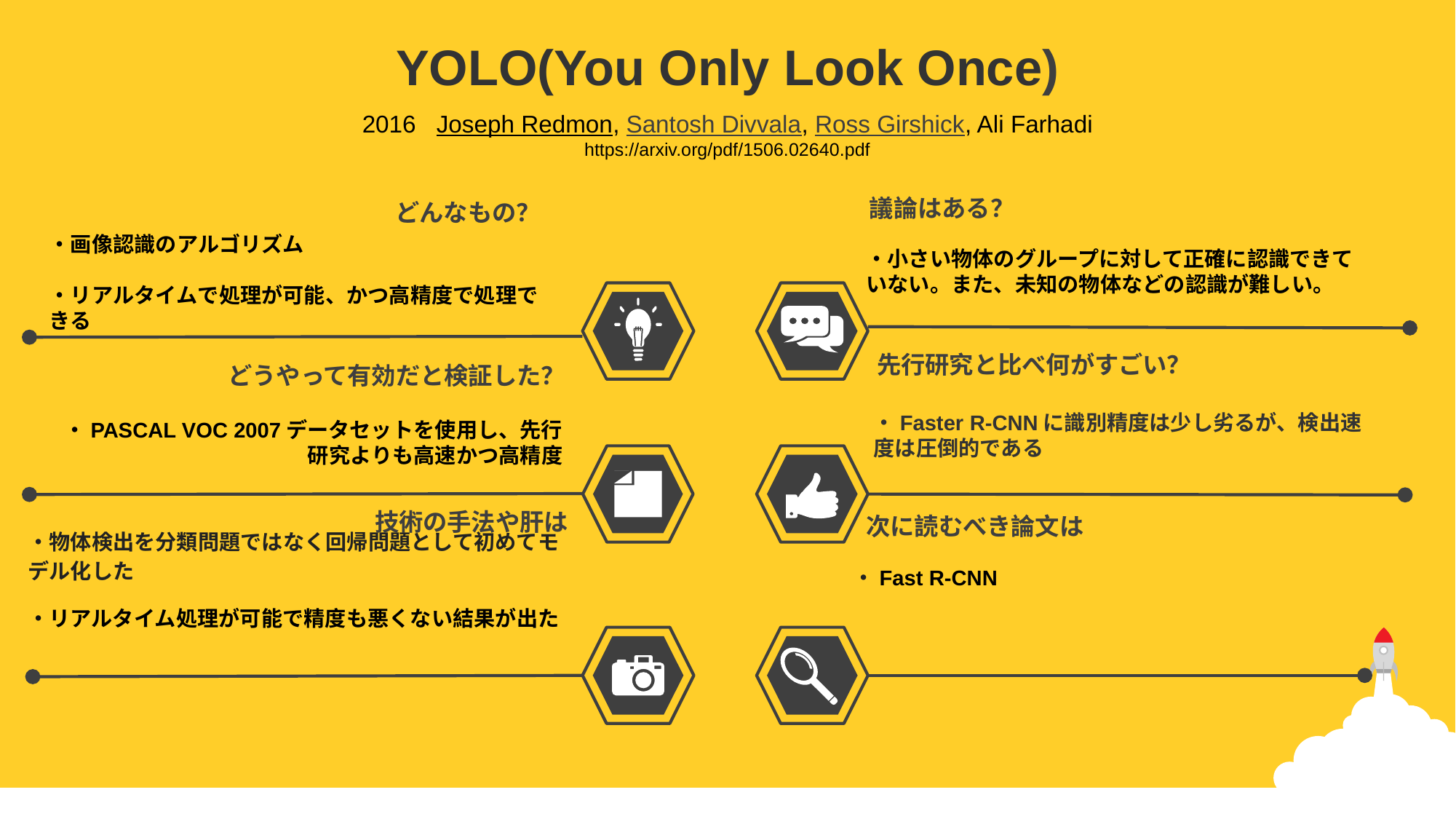

YOLO(You Only Look Once)
2016   Joseph Redmon, Santosh Divvala, Ross Girshick, Ali Farhadi
https://arxiv.org/pdf/1506.02640.pdf
議論はある？
・小さい物体のグループに対して正確に認識できていない。また、未知の物体などの認識が難しい。
どんなもの？
・画像認識のアルゴリズム

・リアルタイムで処理が可能、かつ高精度で処理できる

先行研究と比べ何がすごい？

・Faster R-CNNに識別精度は少し劣るが、検出速度は圧倒的である

どうやって有効だと検証した？
・PASCAL VOC 2007データセットを使用し、先行研究よりも高速かつ高精度

技術の手法や肝は
・物体検出を分類問題ではなく回帰問題として初めてモデル化した
・リアルタイム処理が可能で精度も悪くない結果が出た

次に読むべき論文は
・Fast R-CNN